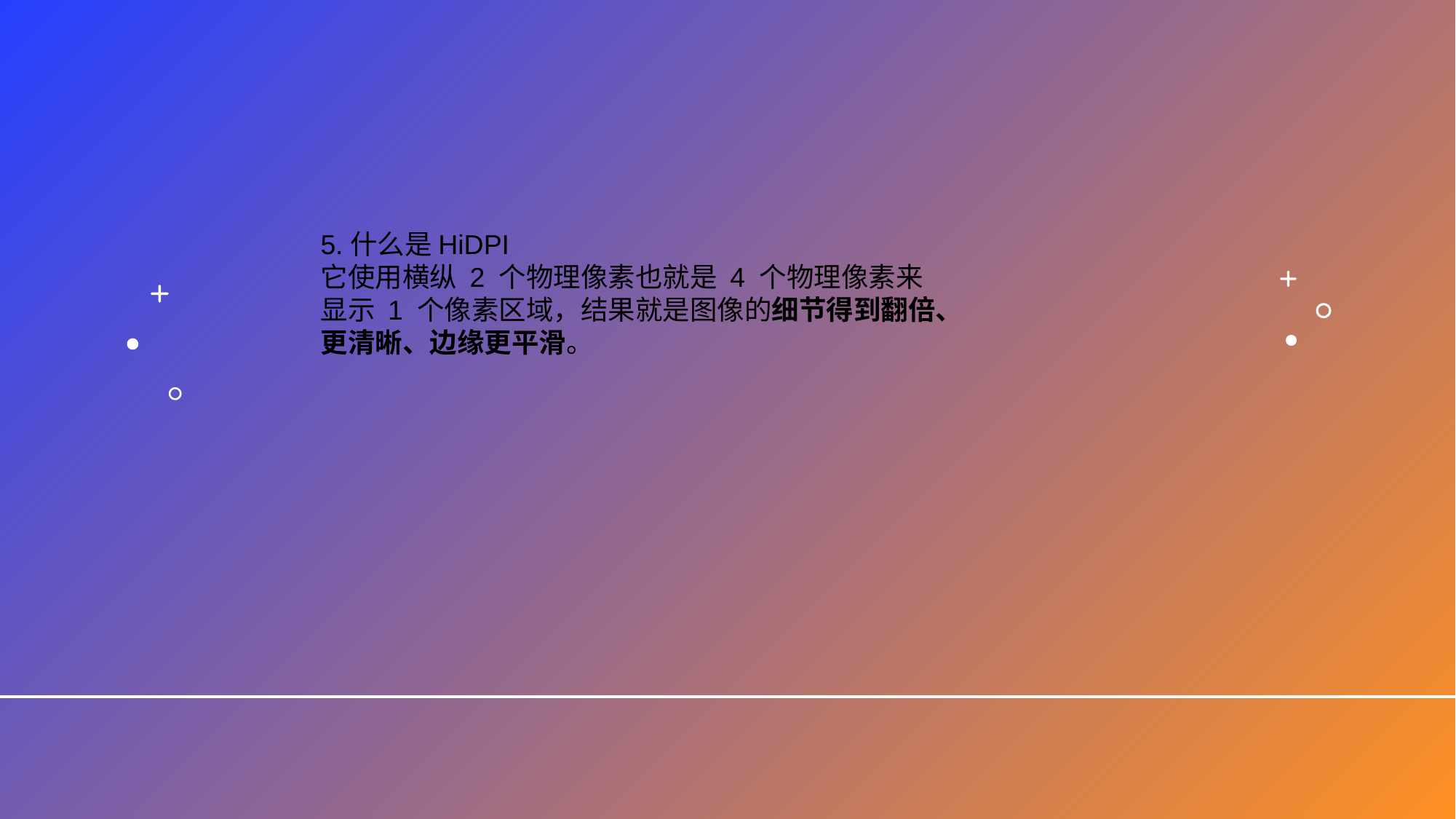

5.什么是HiDPI
它使用横纵 2 个物理像素也就是 4 个物理像素来显示 1 个像素区域，结果就是图像的细节得到翻倍、更清晰、边缘更平滑。